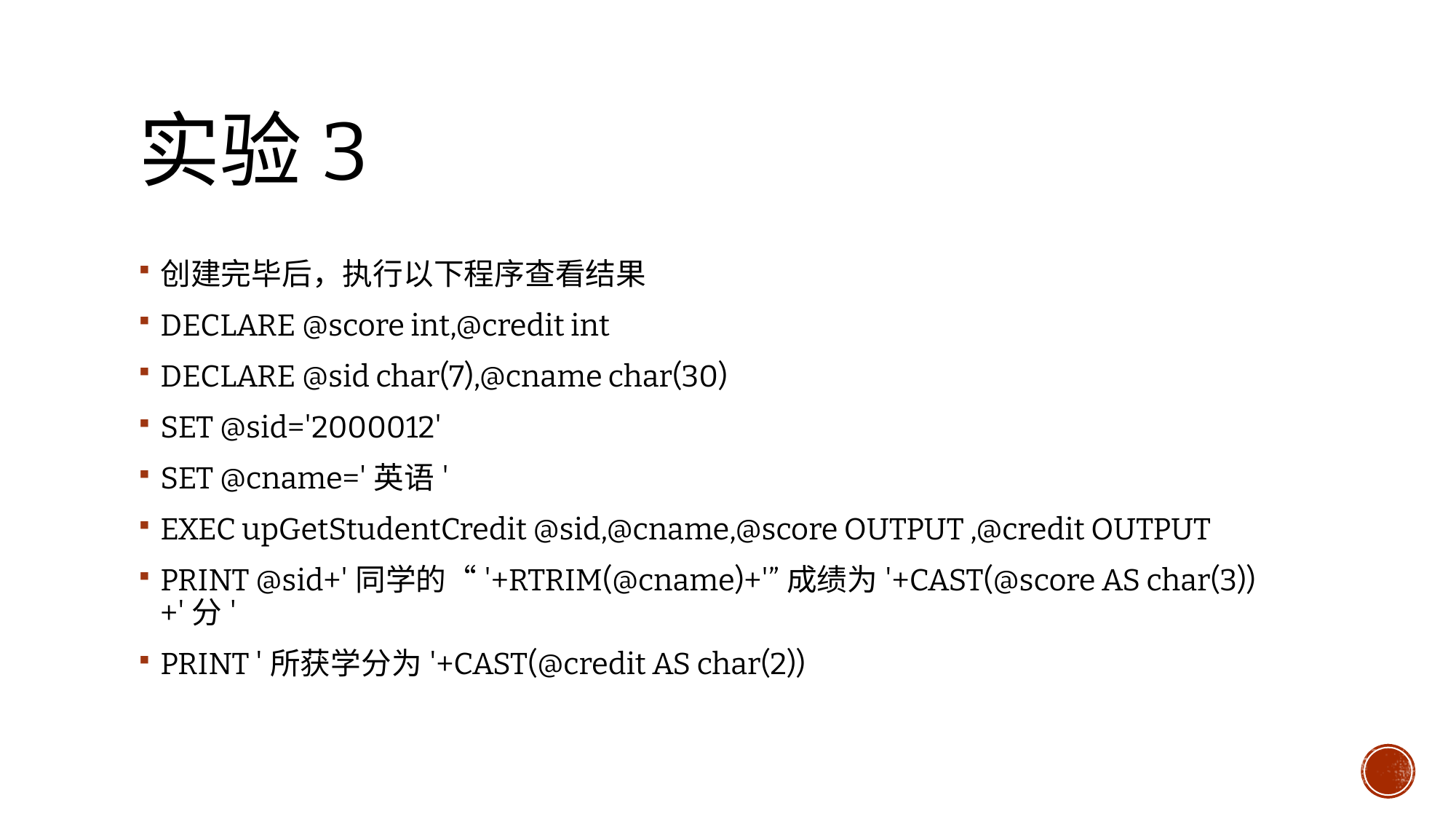

# 实验3
创建完毕后，执行以下程序查看结果
DECLARE @score int,@credit int
DECLARE @sid char(7),@cname char(30)
SET @sid='2000012'
SET @cname='英语'
EXEC upGetStudentCredit @sid,@cname,@score OUTPUT ,@credit OUTPUT
PRINT @sid+'同学的“'+RTRIM(@cname)+'”成绩为'+CAST(@score AS char(3))+'分'
PRINT '所获学分为'+CAST(@credit AS char(2))